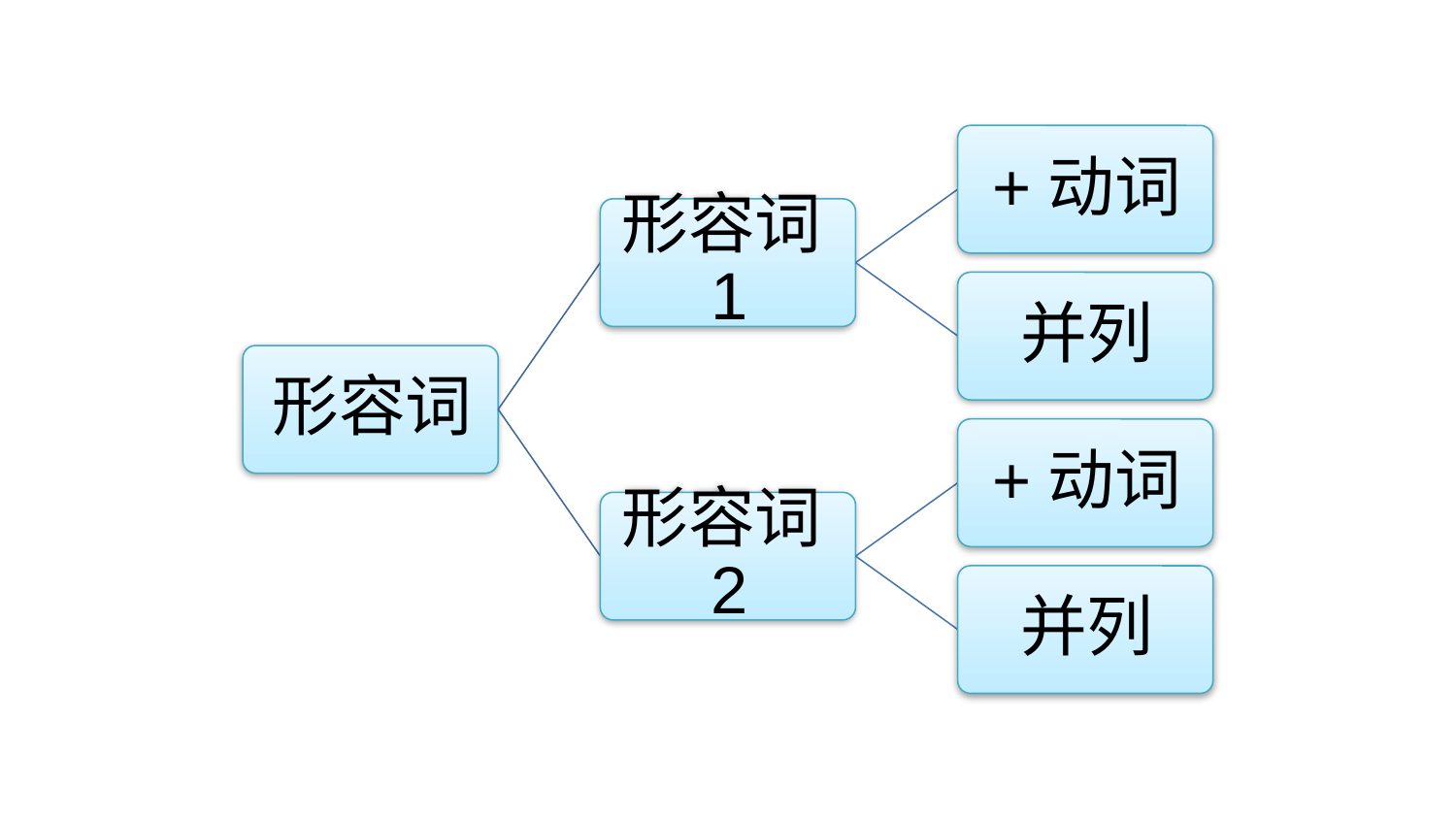

形容词

形容词1

+动词

并列

形容词2

+动词

并列